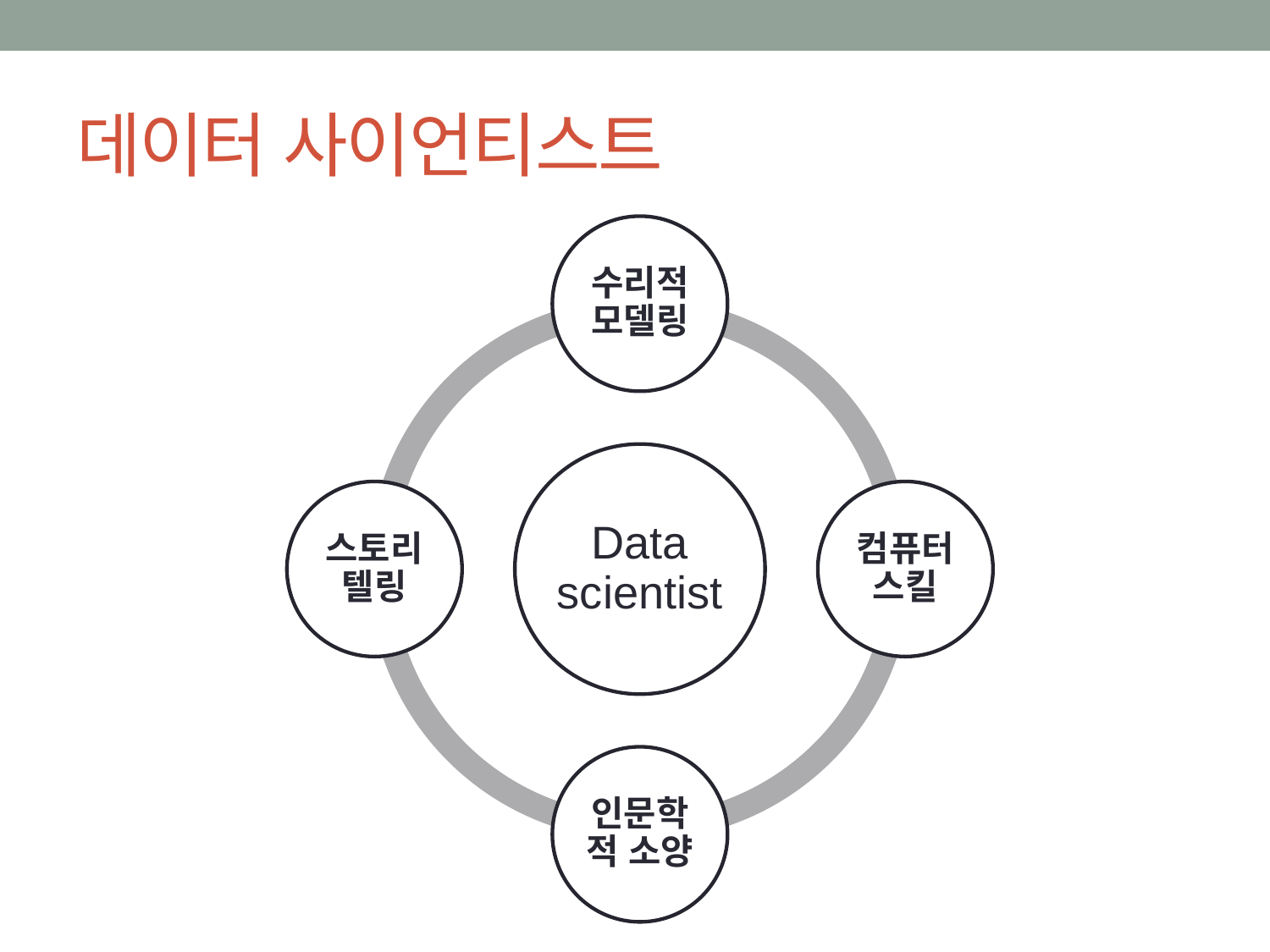

# 데이터 사이언티스트
Data scientist
수리적 모델링
컴퓨터스킬
인문학적 소양
스토리텔링